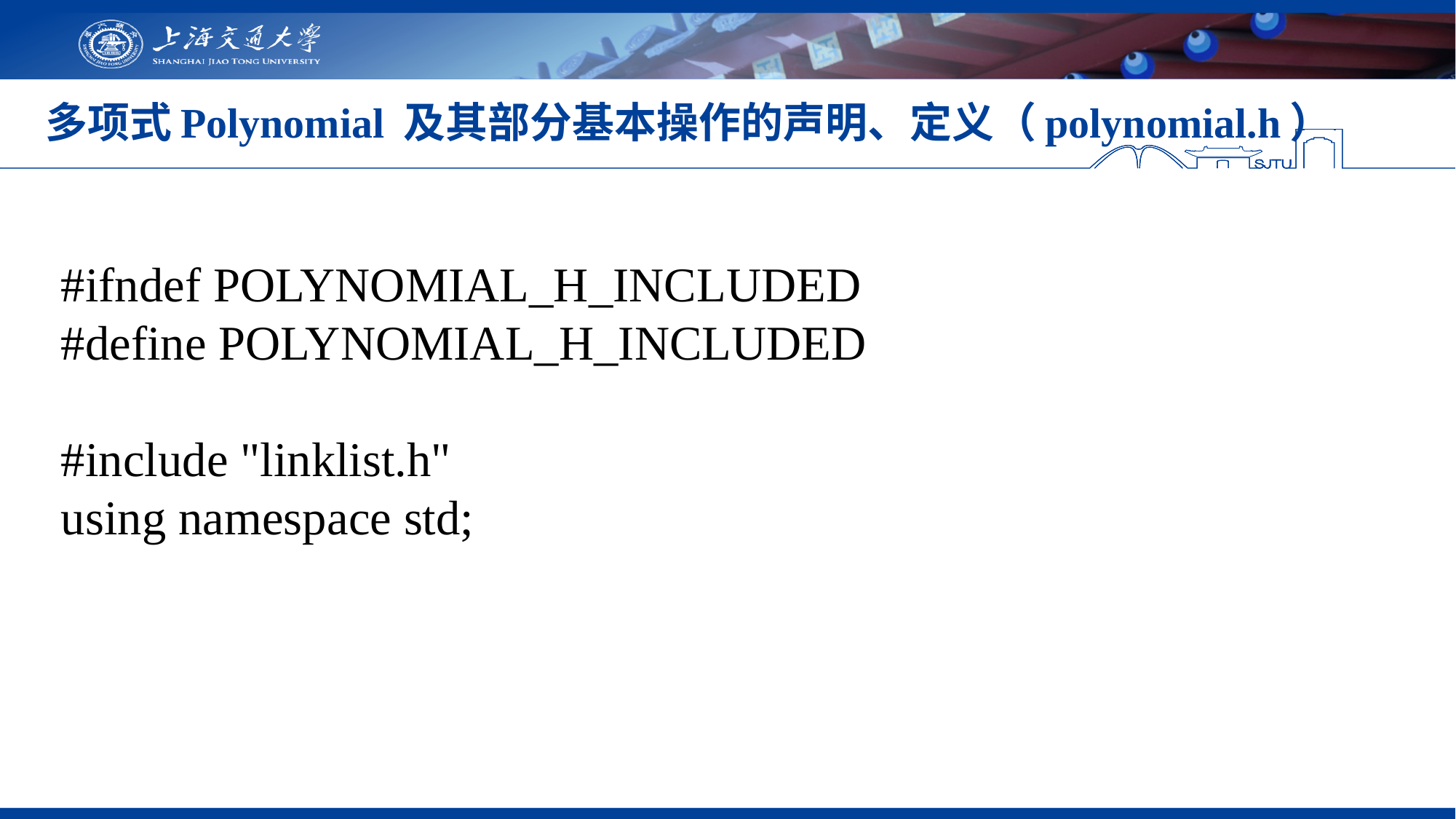

# 多项式Polynomial 及其部分基本操作的声明、定义（polynomial.h）
#ifndef POLYNOMIAL_H_INCLUDED
#define POLYNOMIAL_H_INCLUDED

#include "linklist.h"
using namespace std;